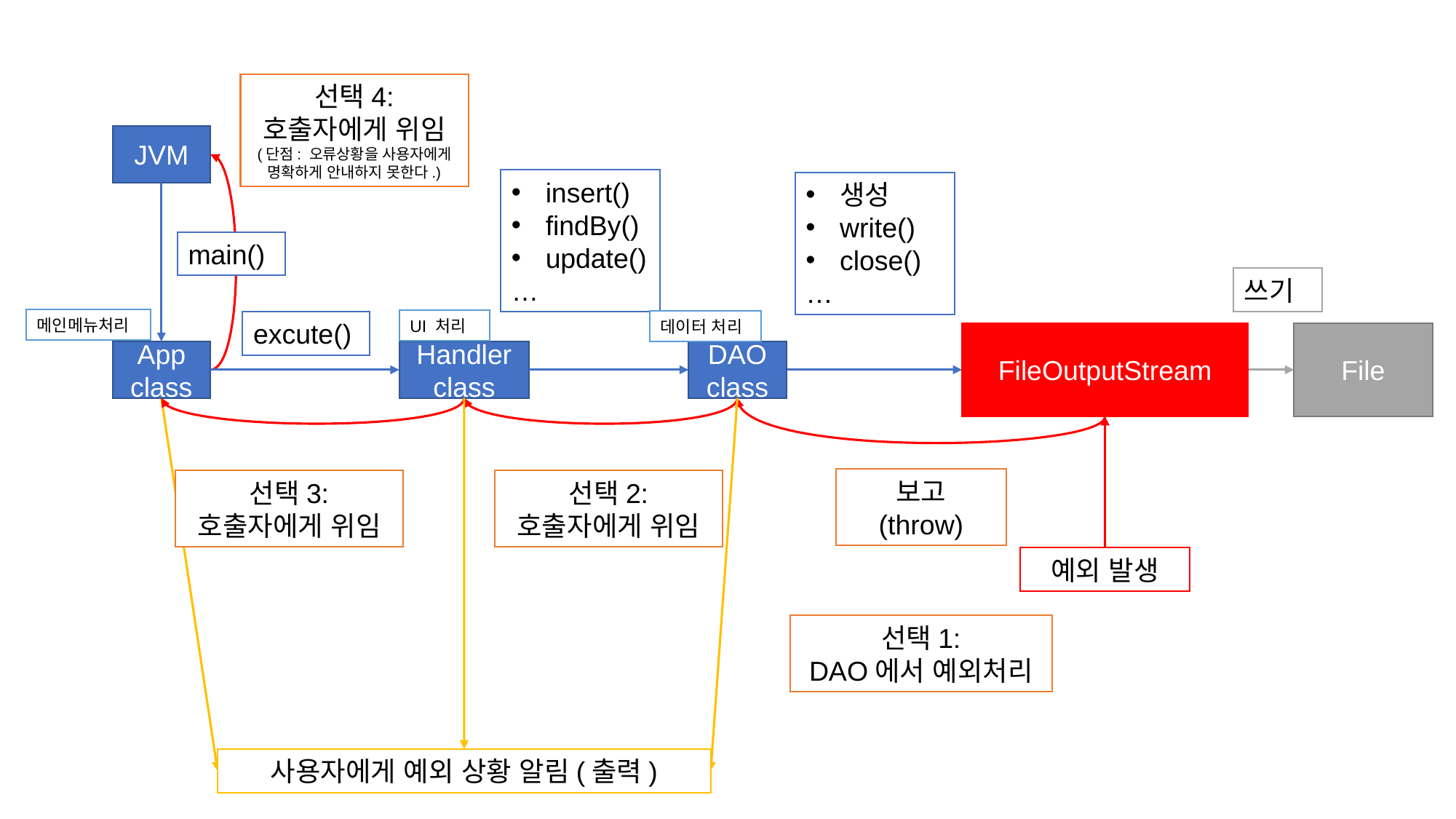

선택4:
호출자에게 위임
(단점: 오류상황을 사용자에게 명확하게 안내하지 못한다.)
JVM
insert()
findBy()
update()
…
생성
write()
close()
…
main()
쓰기
메인메뉴처리
UI 처리
데이터 처리
excute()
FileOutputStream
File
DAO
class
App
class
Handler
class
보고
(throw)
선택3:
호출자에게 위임
선택2:
호출자에게 위임
예외 발생
선택1:
DAO에서 예외처리
사용자에게 예외 상황 알림(출력)